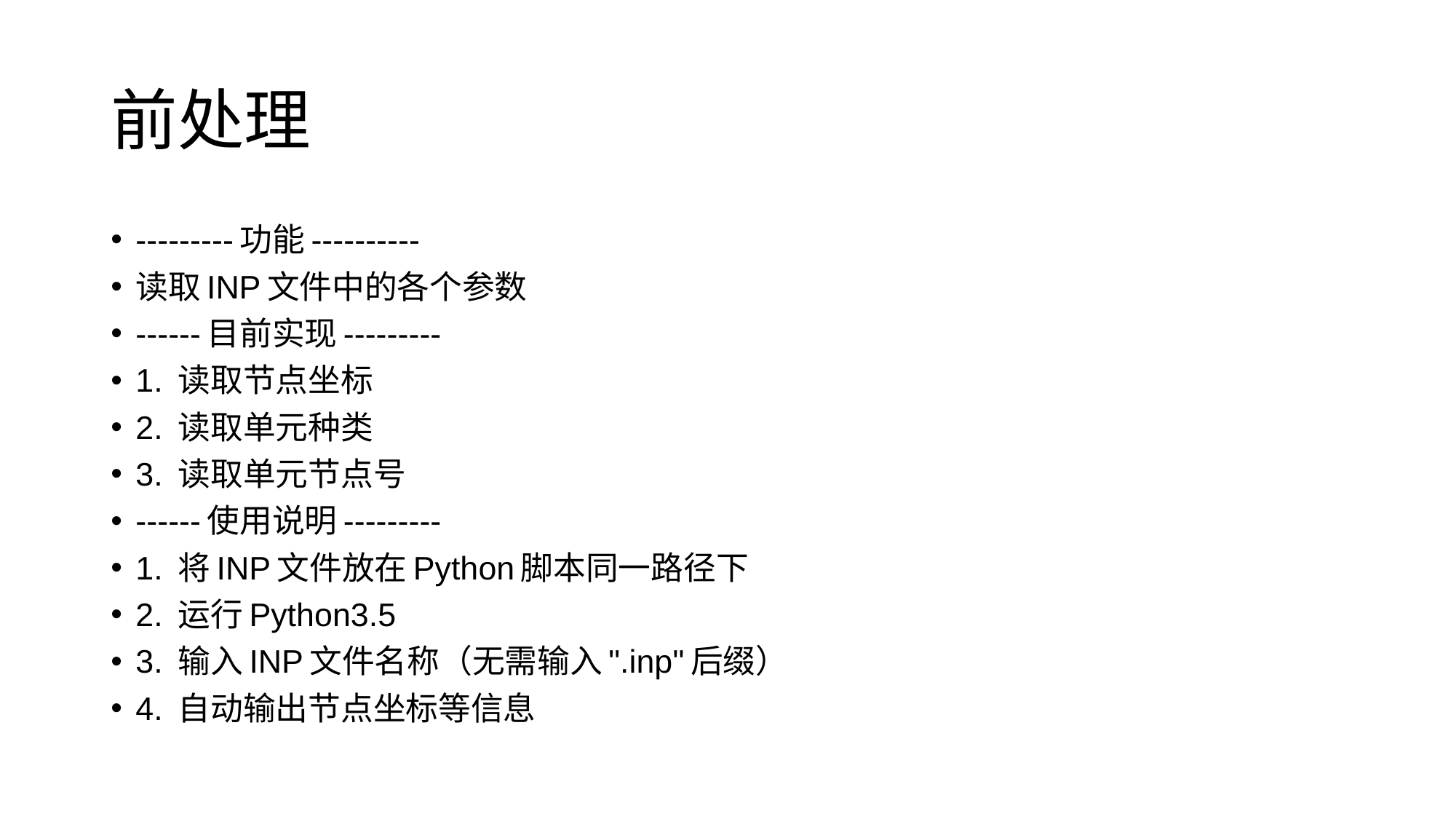

# 前处理
---------功能----------
读取INP文件中的各个参数
------目前实现---------
1. 读取节点坐标
2. 读取单元种类
3. 读取单元节点号
------使用说明---------
1. 将INP文件放在Python脚本同一路径下
2. 运行Python3.5
3. 输入INP文件名称（无需输入".inp"后缀）
4. 自动输出节点坐标等信息